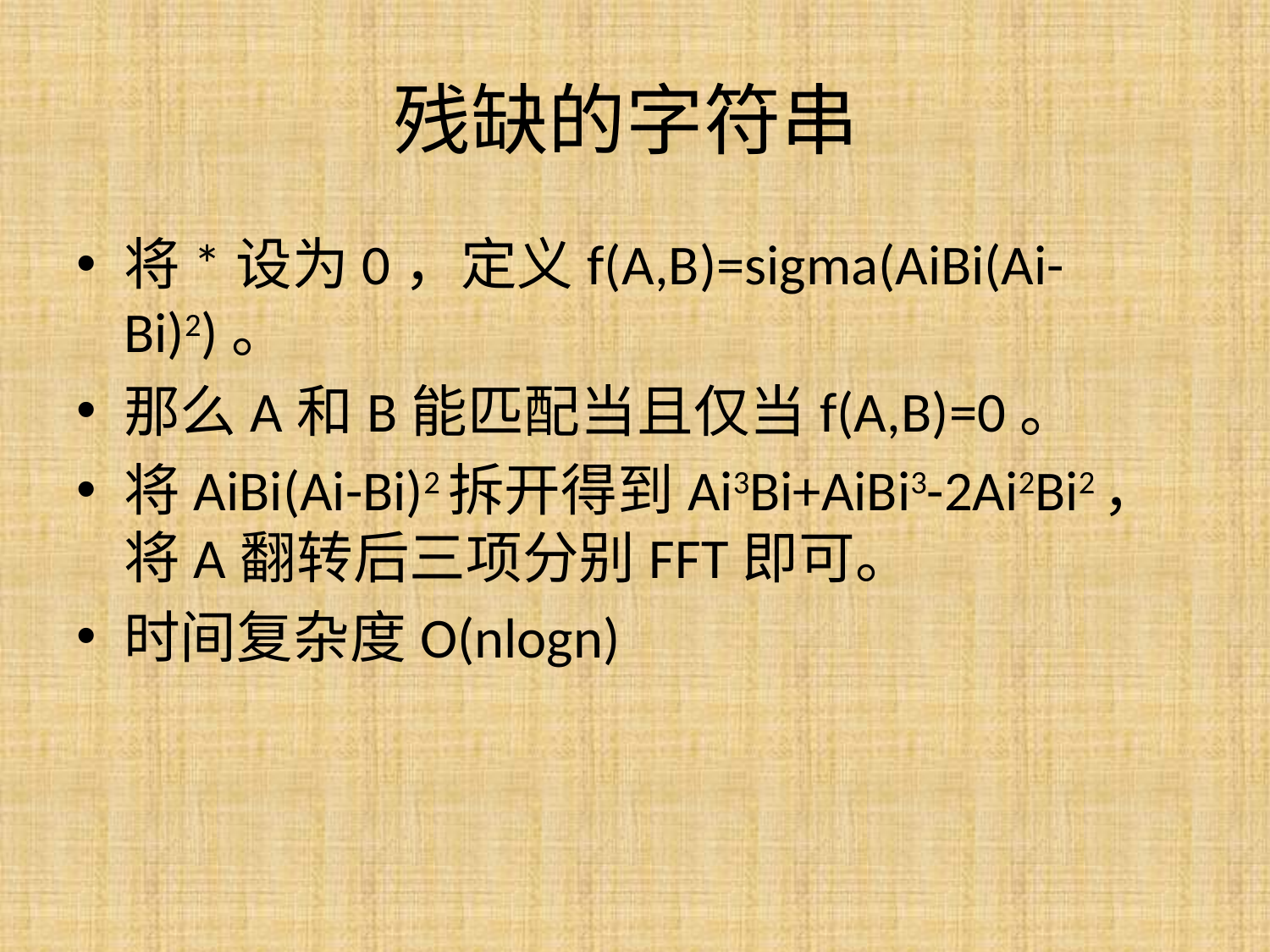

# 残缺的字符串
将*设为0，定义f(A,B)=sigma(AiBi(Ai-Bi)2)。
那么A和B能匹配当且仅当f(A,B)=0。
将AiBi(Ai-Bi)2拆开得到Ai3Bi+AiBi3-2Ai2Bi2，将A翻转后三项分别FFT即可。
时间复杂度O(nlogn)